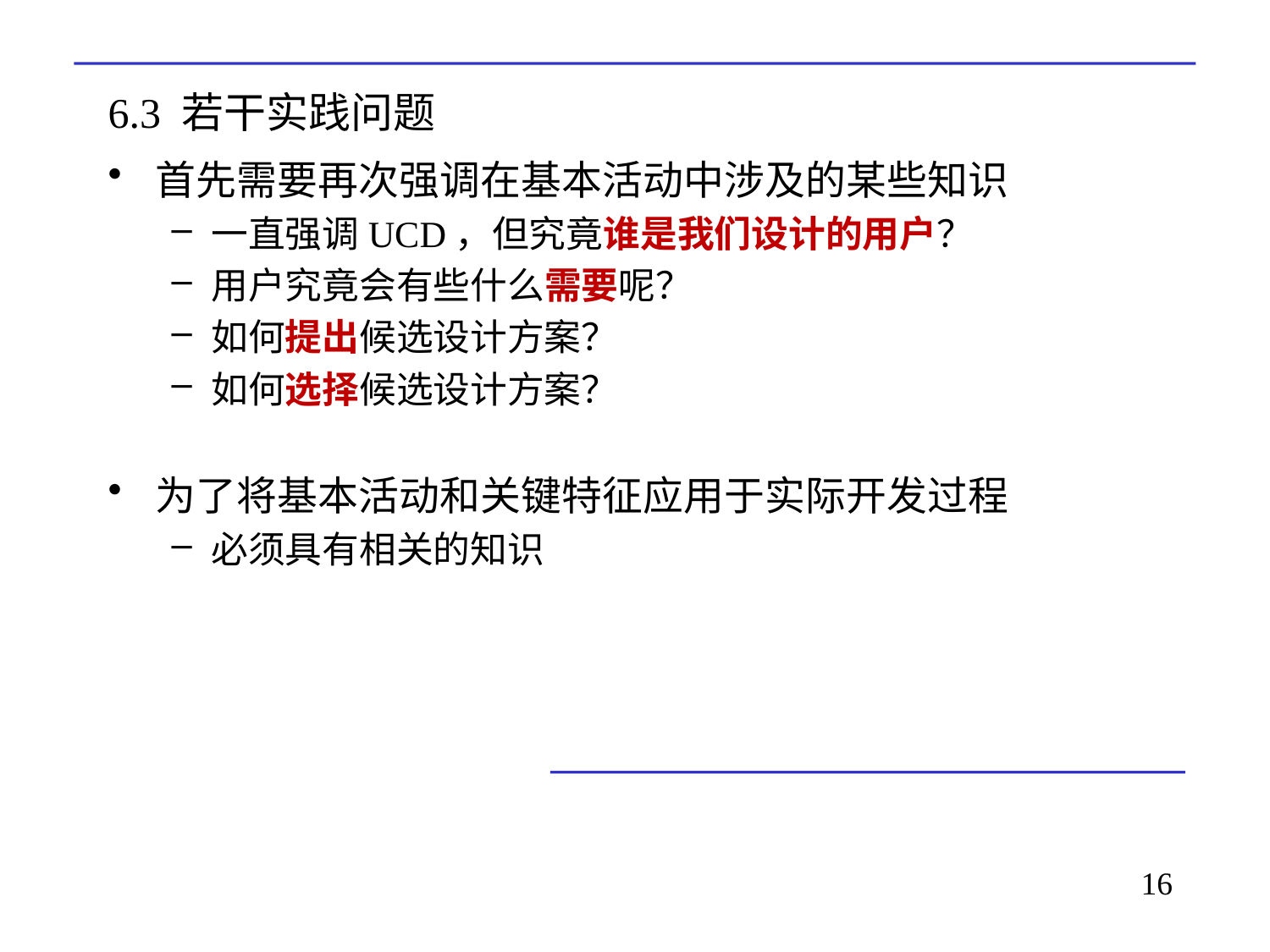

# 6.3 若干实践问题
首先需要再次强调在基本活动中涉及的某些知识
一直强调UCD，但究竟谁是我们设计的用户？
用户究竟会有些什么需要呢？
如何提出候选设计方案？
如何选择候选设计方案？

为了将基本活动和关键特征应用于实际开发过程
必须具有相关的知识
16